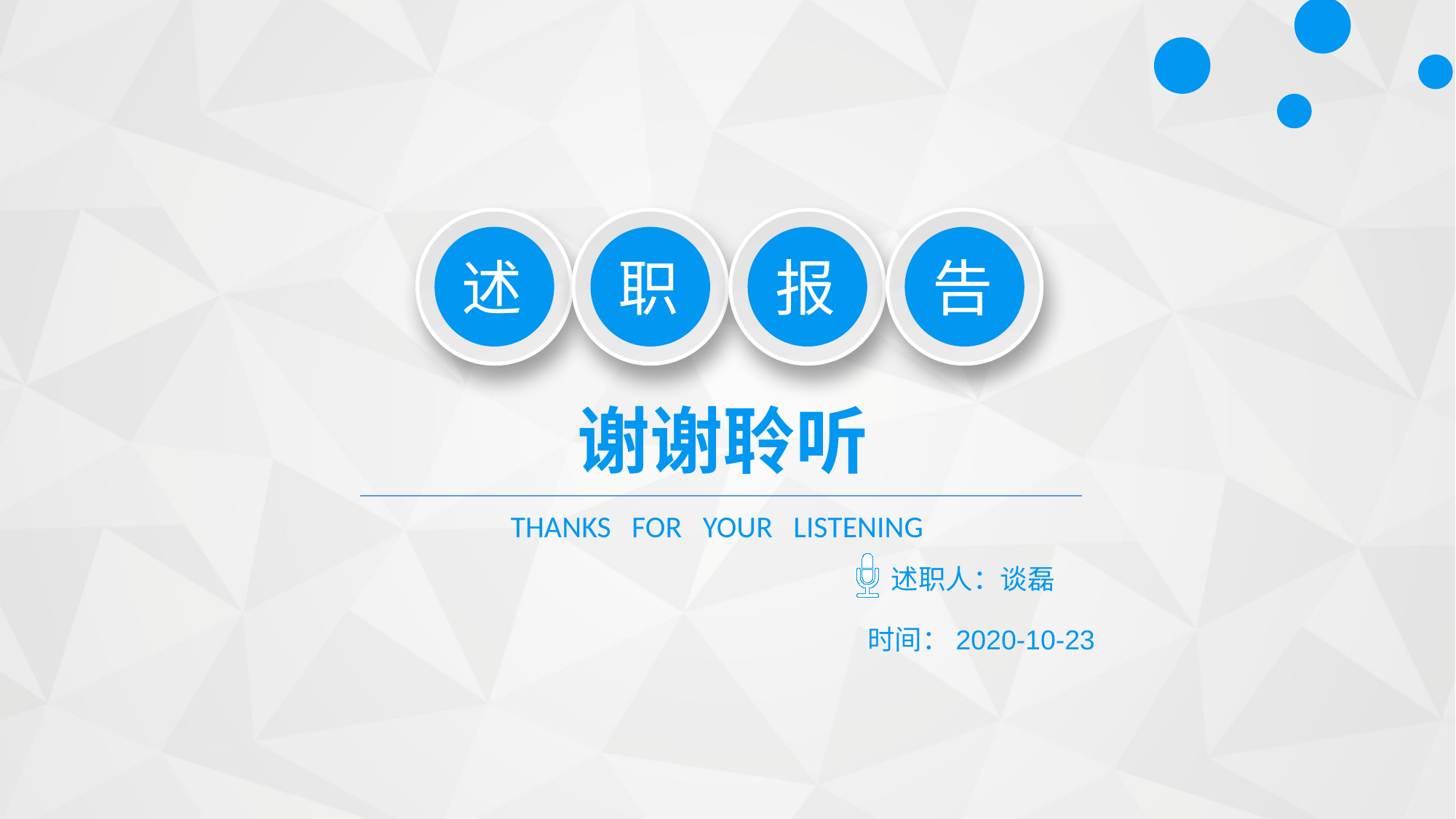

述

职

报

告
谢谢聆听
THANKS   FOR   YOUR   LISTENING

述职人：谈磊
时间：2020-10-23